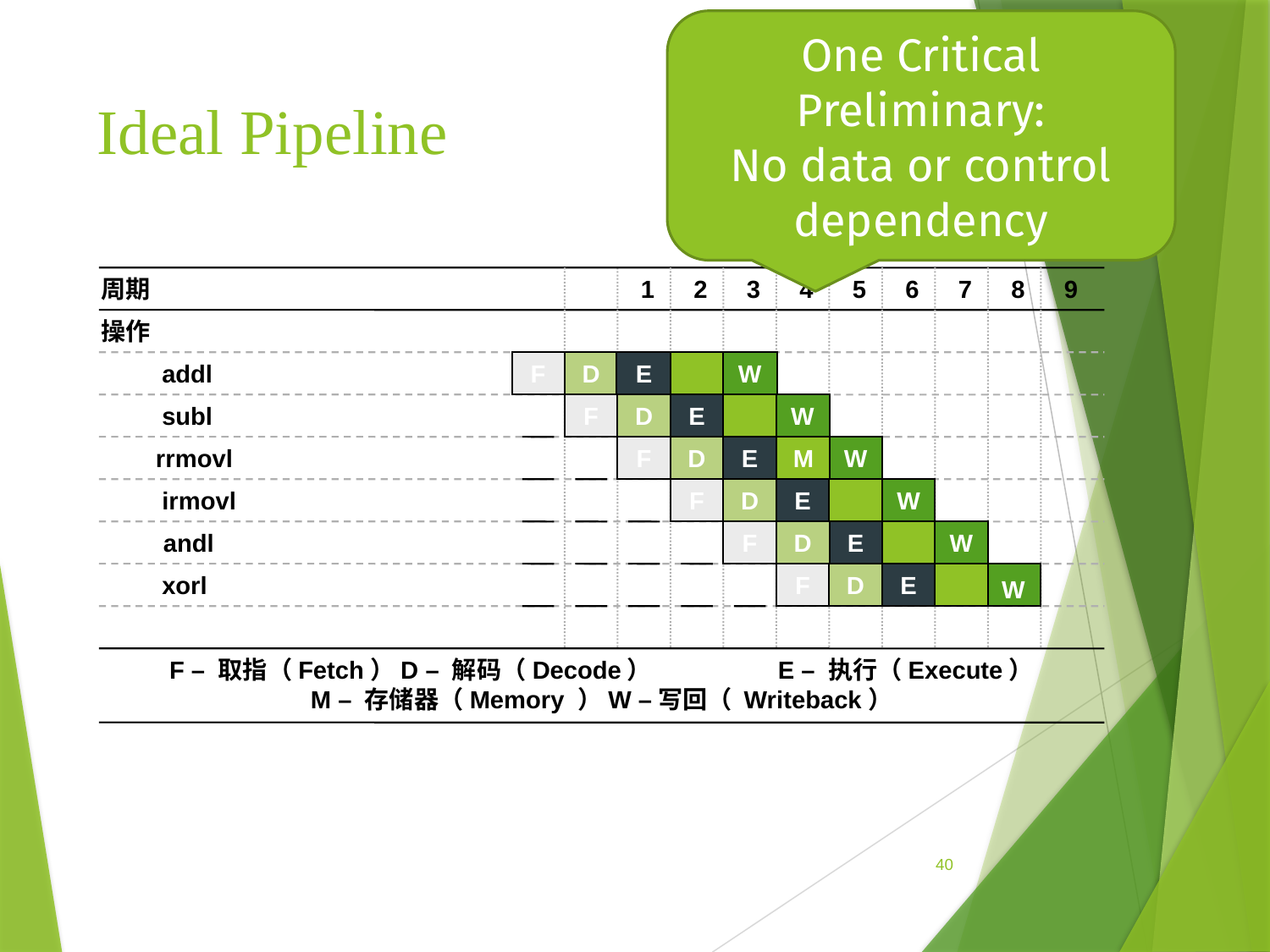

One Critical Preliminary:
No data or control dependency
# Ideal Pipeline
周期

1

2

3

4

5

6

7

8

9

F

D

E

W

F

D

E

W

F

D

E

M

W

F

D

E

W

F

D

E

W

F

D

E

W

F – 取指（Fetch）D – 解码（Decode）	E – 执行（Execute）
M – 存储器（Memory ）W –写回（ Writeback）

操作
addl
subl
 rrmovl
irmovl
andl
xorl
40